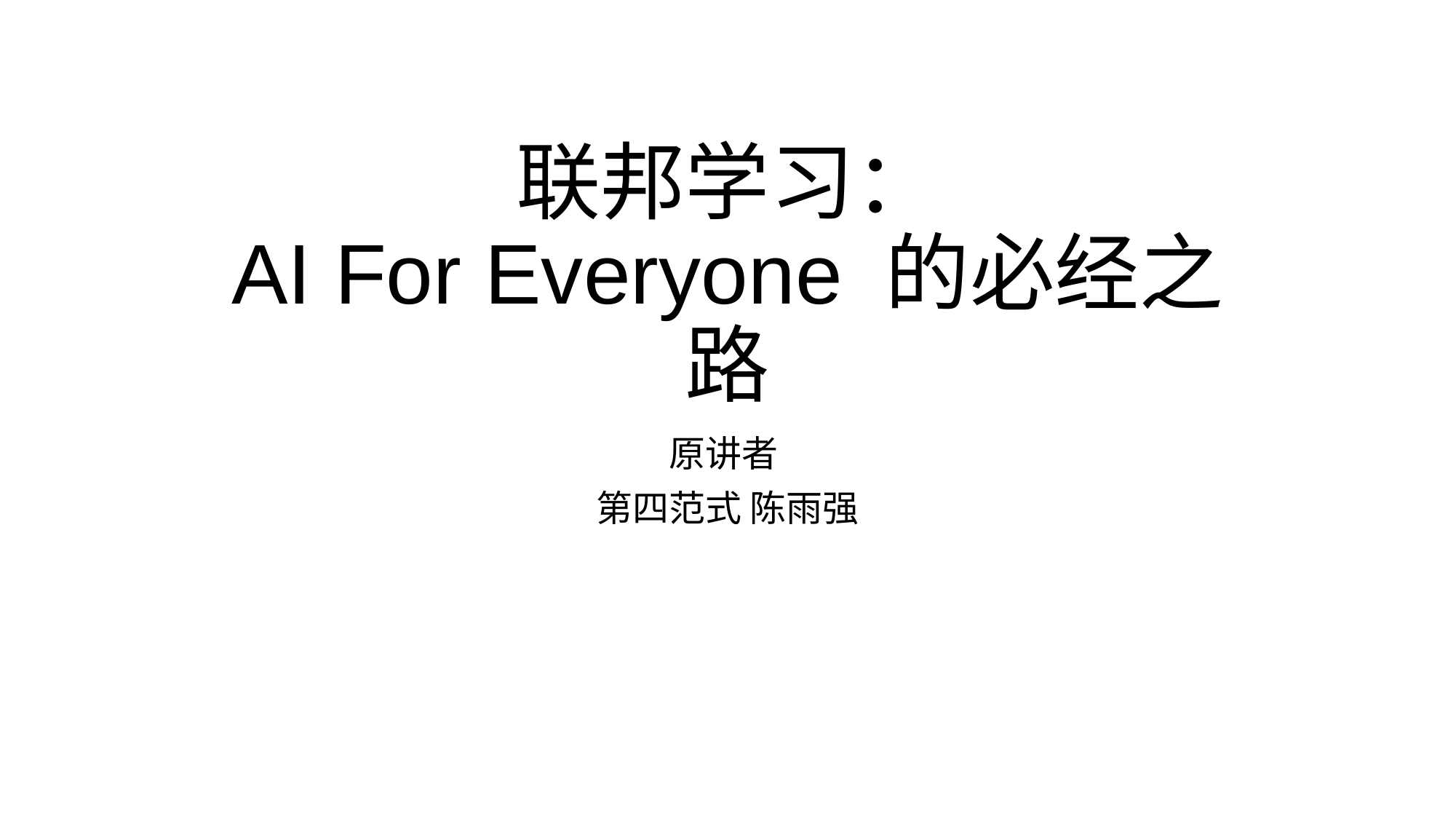

# 联邦学习： AI For Everyone 的必经之路
原讲者
第四范式 陈雨强